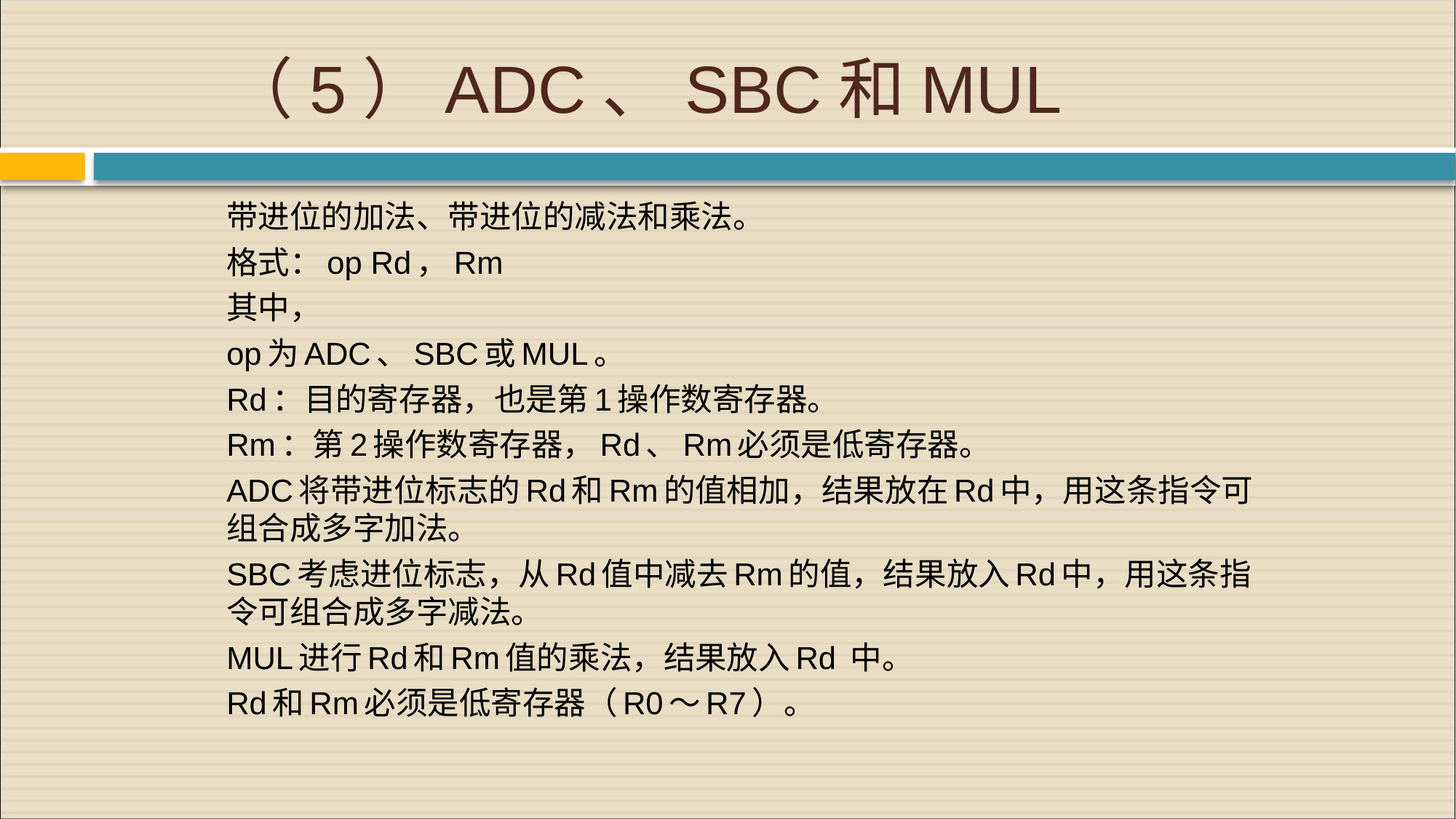

# （5）ADC、SBC和MUL
带进位的加法、带进位的减法和乘法。
格式：op Rd，Rm
其中，
op为ADC、SBC或MUL。
Rd：目的寄存器，也是第1操作数寄存器。
Rm：第2操作数寄存器，Rd、Rm必须是低寄存器。
ADC将带进位标志的Rd和Rm的值相加，结果放在Rd中，用这条指令可组合成多字加法。
SBC考虑进位标志，从Rd值中减去Rm的值，结果放入Rd中，用这条指令可组合成多字减法。
MUL进行Rd和Rm值的乘法，结果放入Rd 中。
Rd和Rm必须是低寄存器（R0～R7）。